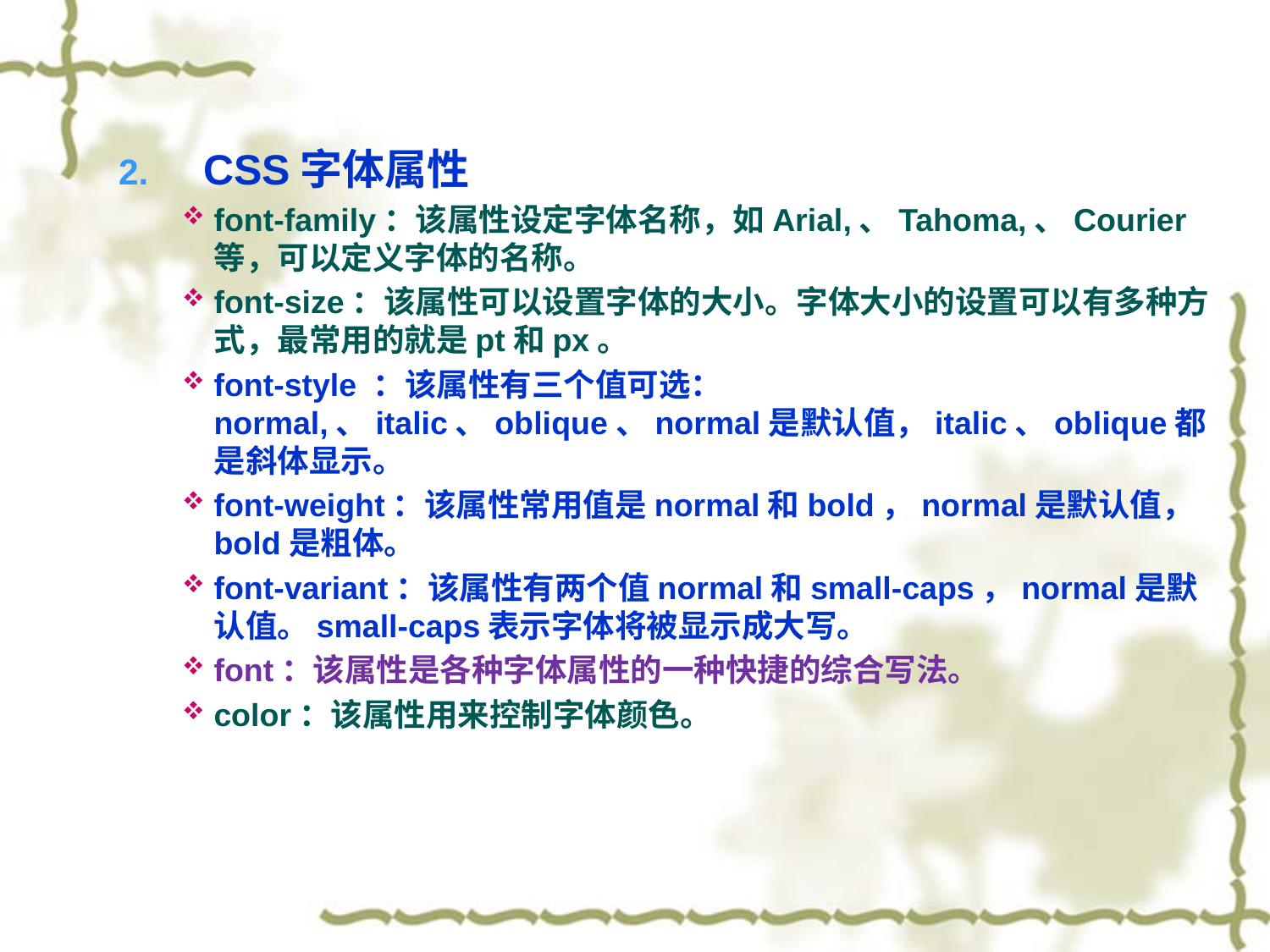

CSS字体属性
font-family：该属性设定字体名称，如Arial,、Tahoma,、Courier等，可以定义字体的名称。
font-size：该属性可以设置字体的大小。字体大小的设置可以有多种方式，最常用的就是pt和px。
font-style ：该属性有三个值可选：normal,、italic、oblique、normal是默认值，italic、oblique都是斜体显示。
font-weight：该属性常用值是normal和bold，normal是默认值，bold是粗体。
font-variant：该属性有两个值normal和small-caps，normal是默认值。small-caps表示字体将被显示成大写。
font：该属性是各种字体属性的一种快捷的综合写法。
color：该属性用来控制字体颜色。